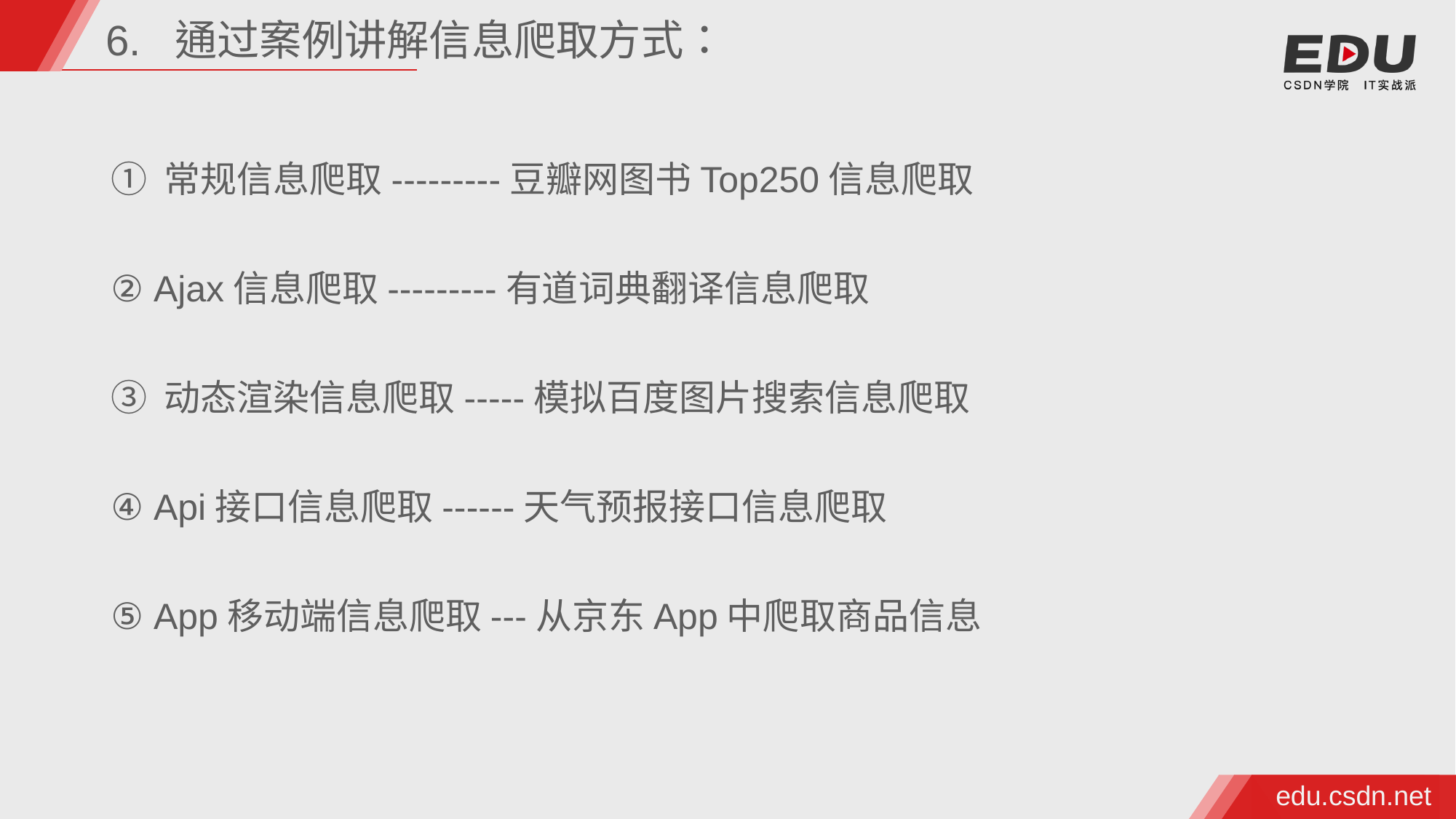

6.  通过案例讲解信息爬取方式：
① 常规信息爬取---------豆瓣网图书Top250信息爬取
② Ajax信息爬取---------有道词典翻译信息爬取
③ 动态渲染信息爬取-----模拟百度图片搜索信息爬取
④ Api接口信息爬取------天气预报接口信息爬取
⑤ App移动端信息爬取---从京东App中爬取商品信息